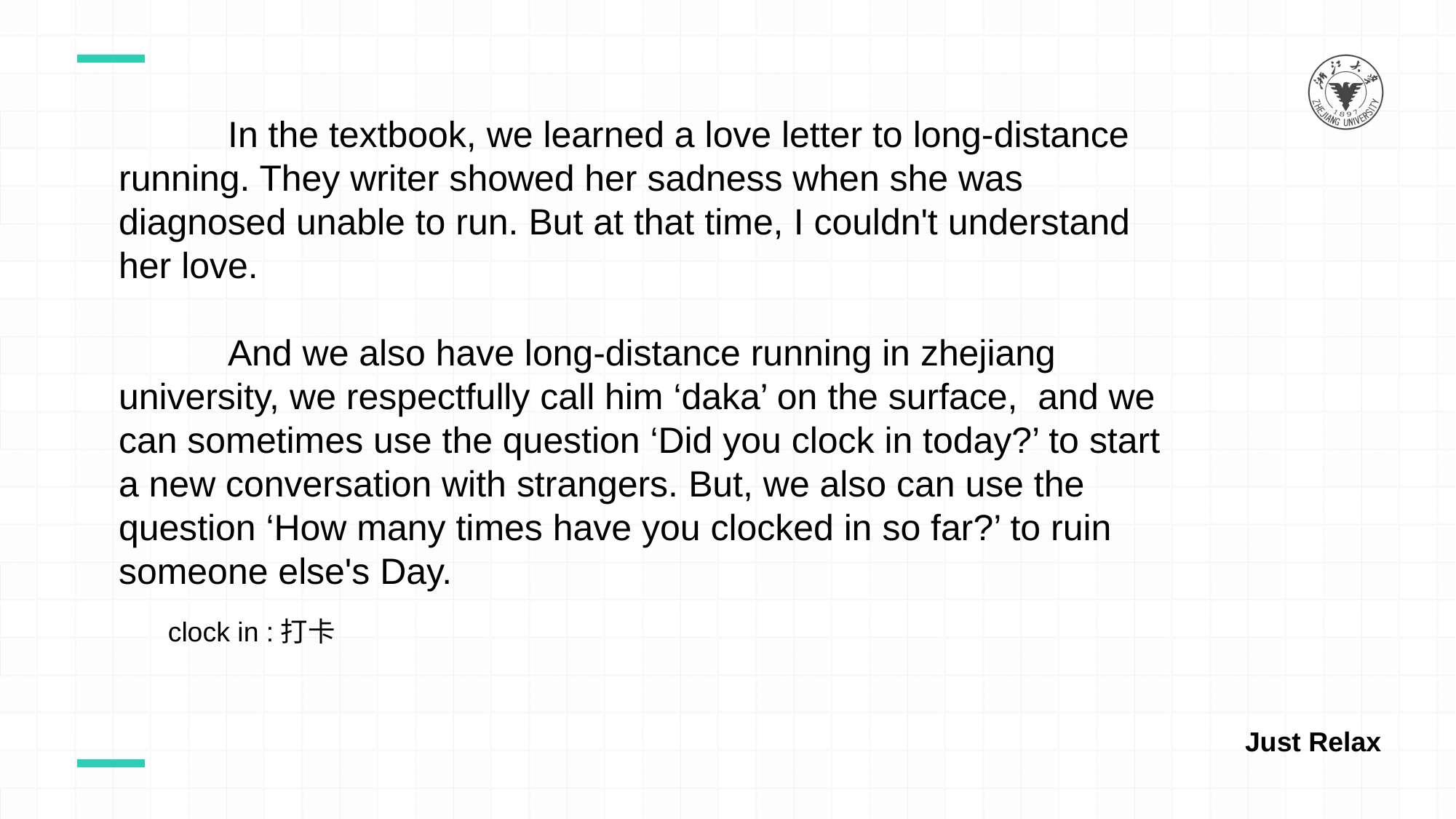

In the textbook, we learned a love letter to long-distance running. They writer showed her sadness when she was diagnosed unable to run. But at that time, I couldn't understand her love.

	And we also have long-distance running in zhejiang university, we respectfully call him ‘daka’ on the surface,  and we can sometimes use the question ‘Did you clock in today?’ to start a new conversation with strangers. But, we also can use the question ‘How many times have you clocked in so far?’ to ruin someone else's Day.
clock in :打卡
Just Relax